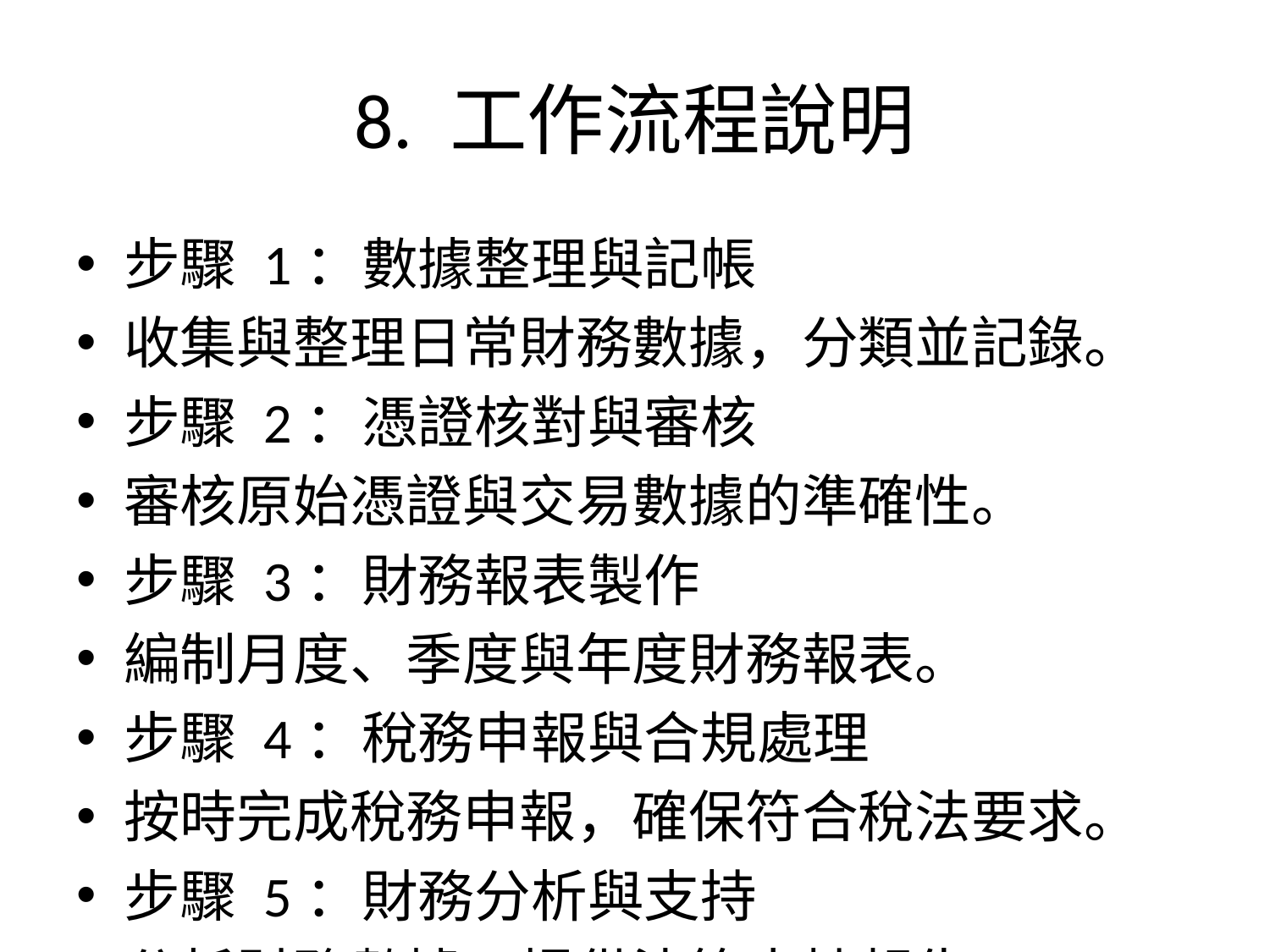

# 8. 工作流程說明
步驟 1：數據整理與記帳
收集與整理日常財務數據，分類並記錄。
步驟 2：憑證核對與審核
審核原始憑證與交易數據的準確性。
步驟 3：財務報表製作
編制月度、季度與年度財務報表。
步驟 4：稅務申報與合規處理
按時完成稅務申報，確保符合稅法要求。
步驟 5：財務分析與支持
分析財務數據，提供決策支持報告。
步驟 6：內部審計與改進
定期進行內部審計，發現問題並改進流程。